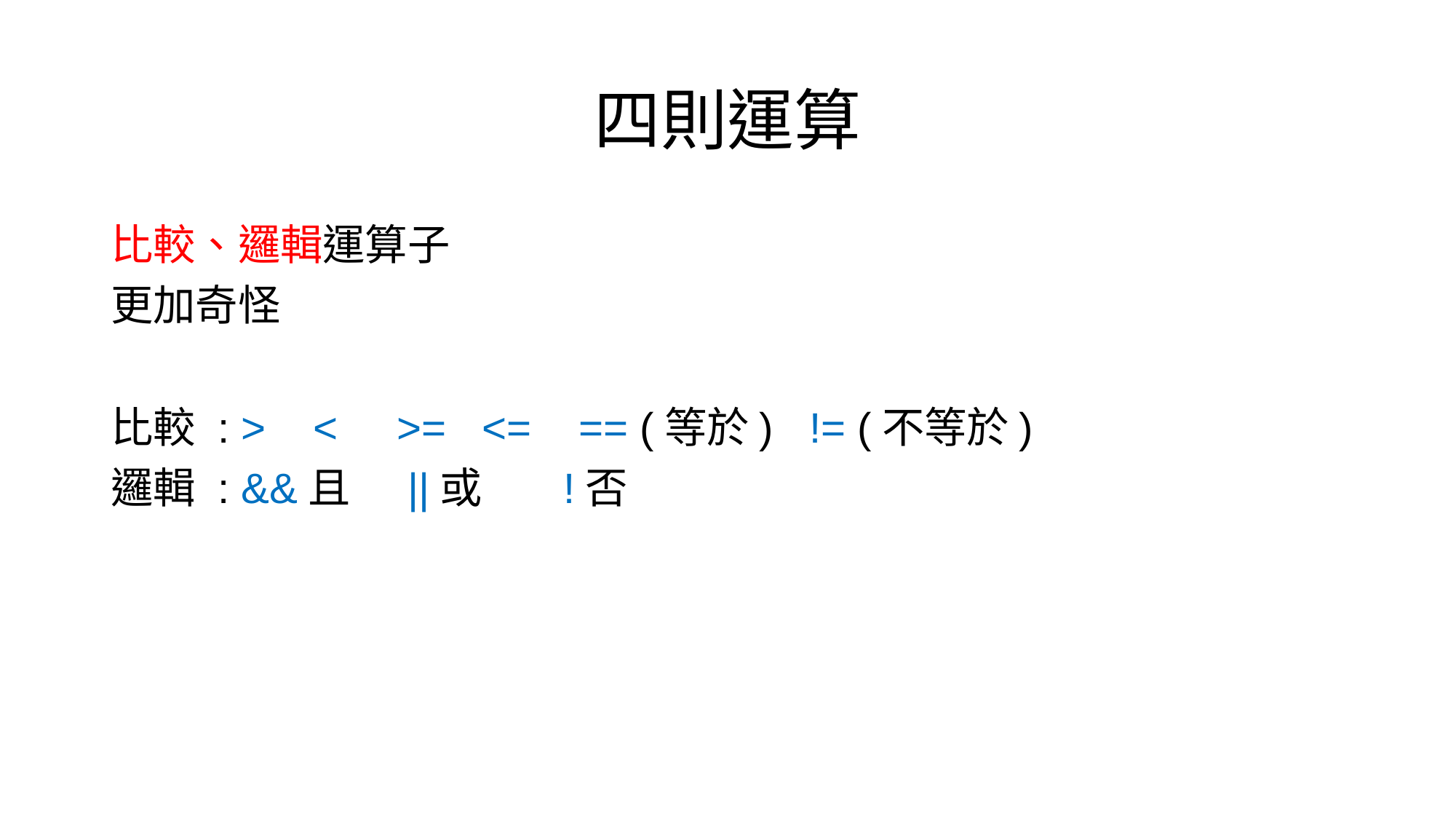

# 四則運算
比較、邏輯運算子
更加奇怪

比較 : >    <     >=   <=    == (等於)   != (不等於)
邏輯 : &&且    ||或      !否